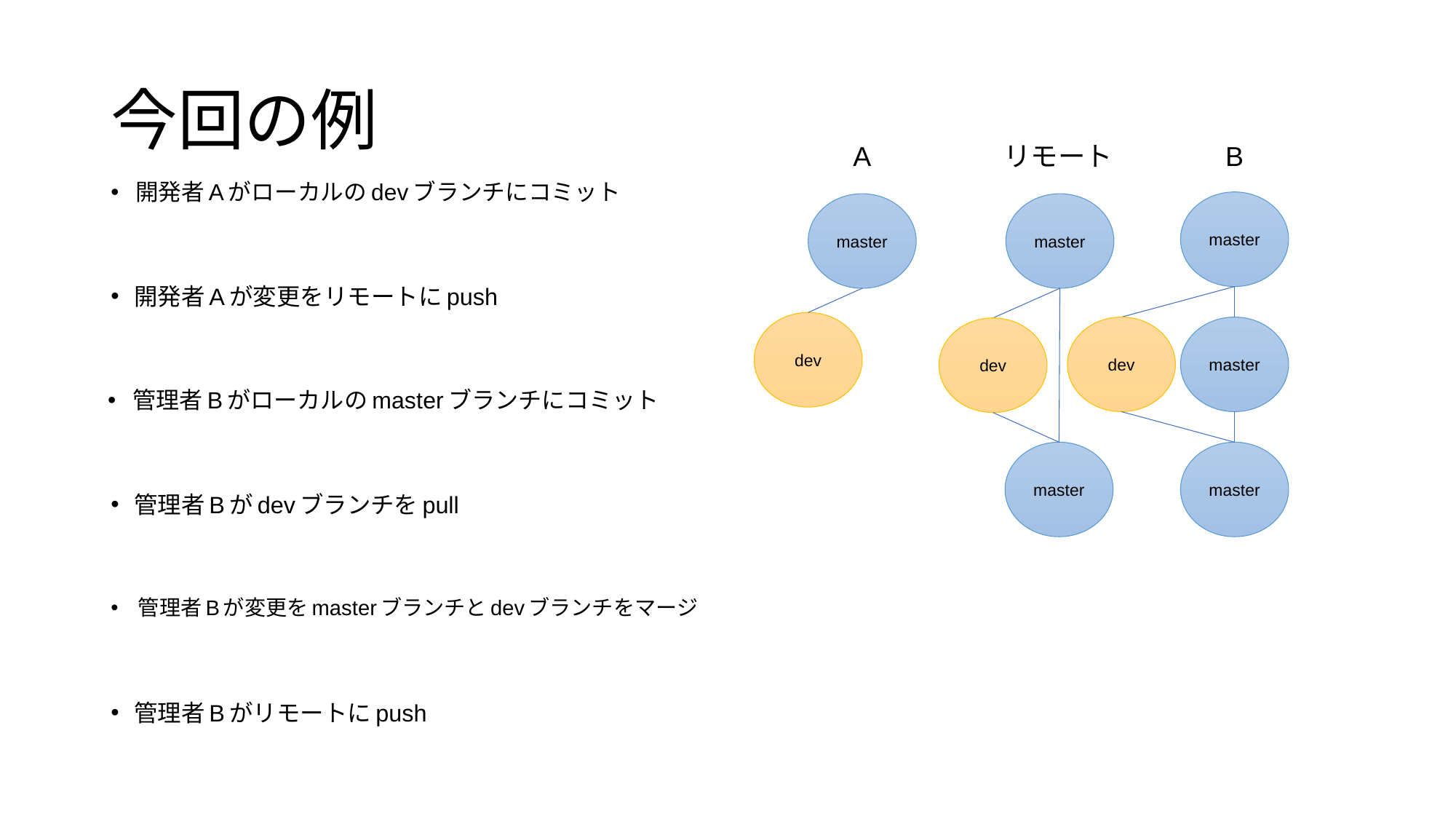

# 今回の例
A
リモート
B
開発者Aがローカルのdevブランチにコミット
master
master
master
開発者Aが変更をリモートにpush
dev
dev
master
dev
管理者Bがローカルのmasterブランチにコミット
master
master
管理者Bがdevブランチをpull
管理者Bが変更をmasterブランチとdevブランチをマージ
管理者Bがリモートにpush